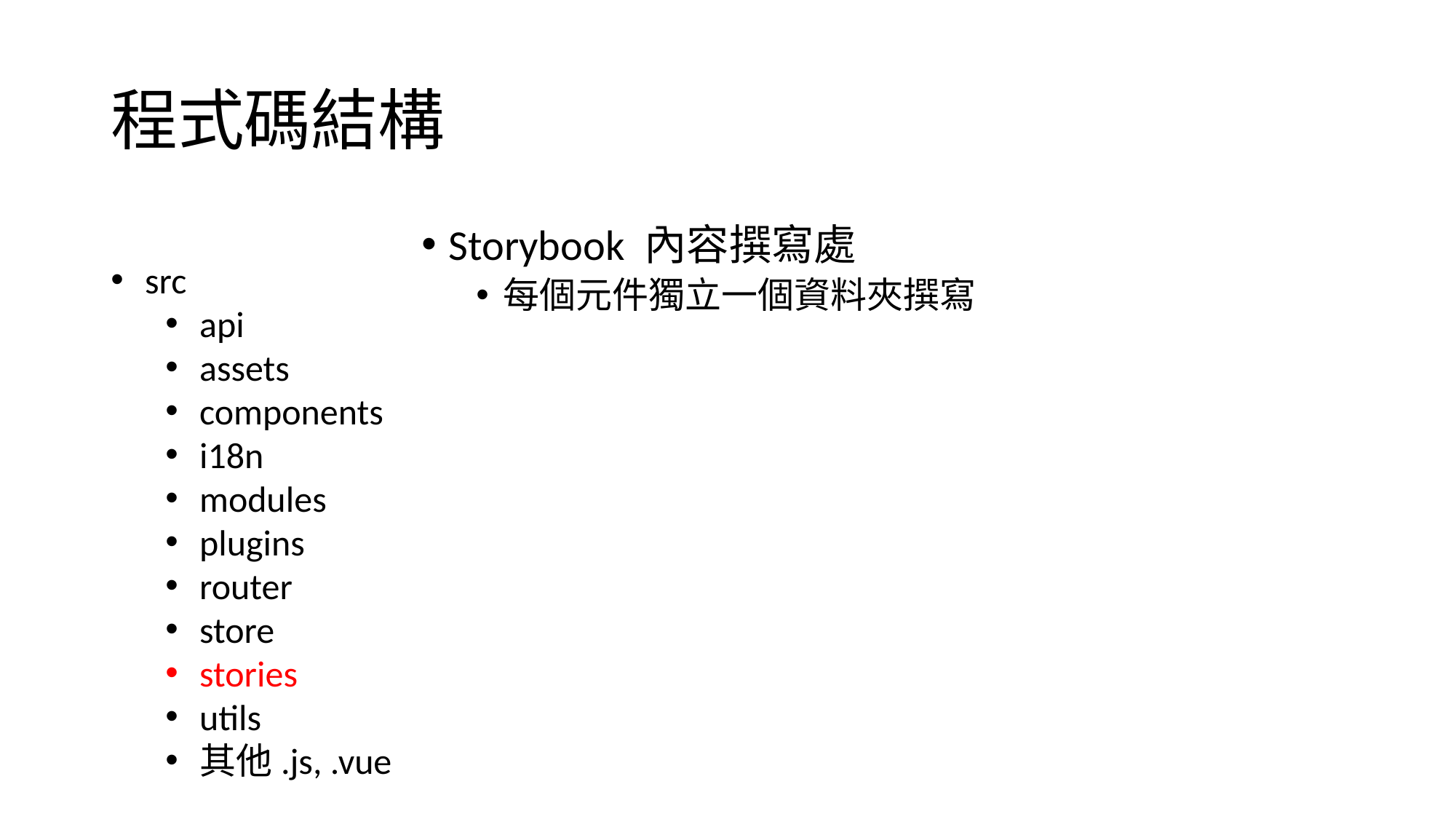

# 程式碼結構
Storybook 內容撰寫處
每個元件獨立一個資料夾撰寫

src
api
assets
components
i18n
modules
plugins
router
store
stories
utils
其他.js, .vue